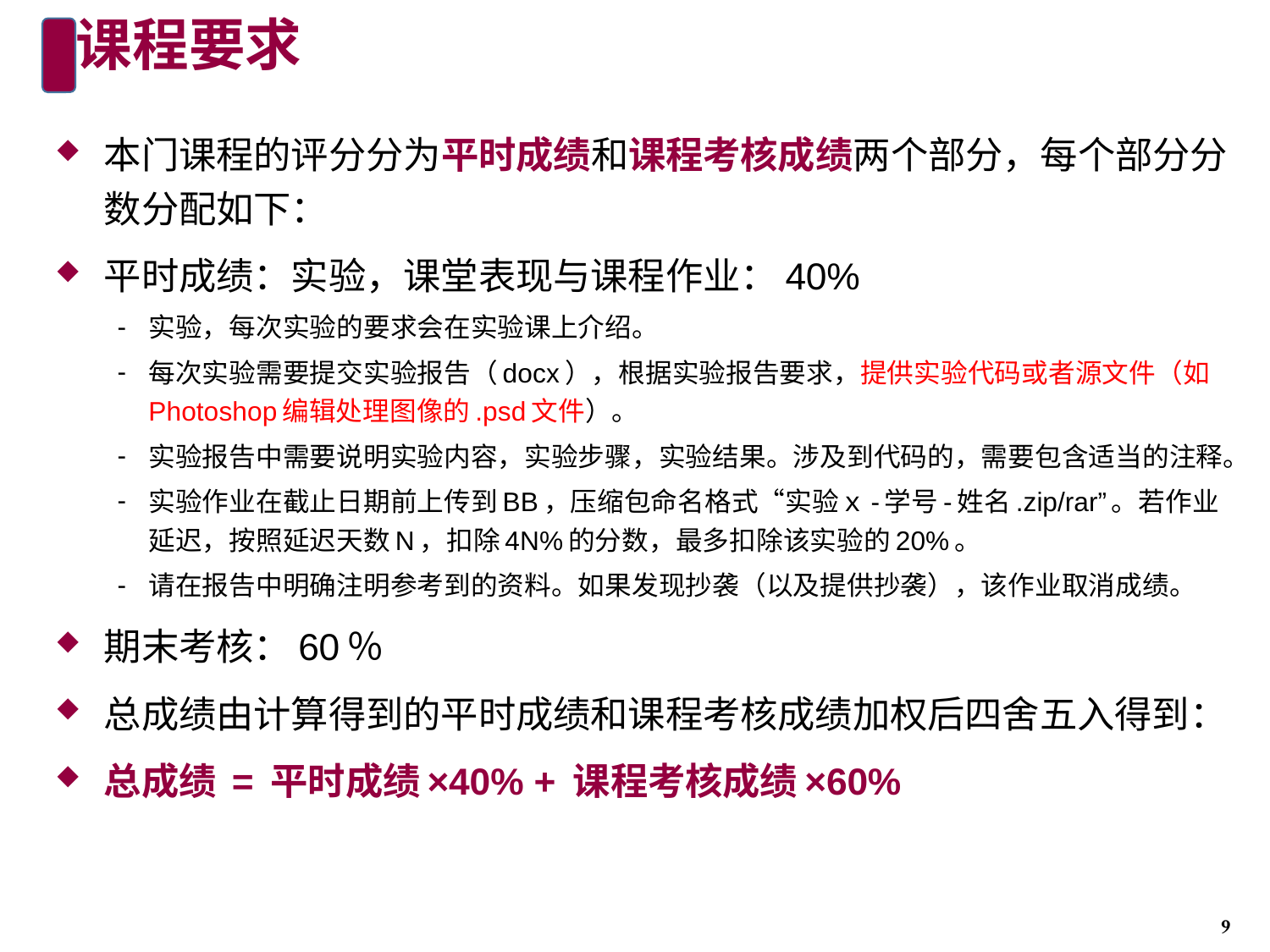

# 课程要求
本门课程的评分分为平时成绩和课程考核成绩两个部分，每个部分分数分配如下：
平时成绩：实验，课堂表现与课程作业：40%
实验，每次实验的要求会在实验课上介绍。
每次实验需要提交实验报告（docx），根据实验报告要求，提供实验代码或者源文件（如Photoshop编辑处理图像的.psd文件）。
实验报告中需要说明实验内容，实验步骤，实验结果。涉及到代码的，需要包含适当的注释。
实验作业在截止日期前上传到BB，压缩包命名格式“实验ｘ-学号-姓名.zip/rar”。若作业延迟，按照延迟天数N，扣除4N%的分数，最多扣除该实验的20%。
请在报告中明确注明参考到的资料。如果发现抄袭（以及提供抄袭），该作业取消成绩。
期末考核：60％
总成绩由计算得到的平时成绩和课程考核成绩加权后四舍五入得到：
总成绩 = 平时成绩×40% + 课程考核成绩×60%

9